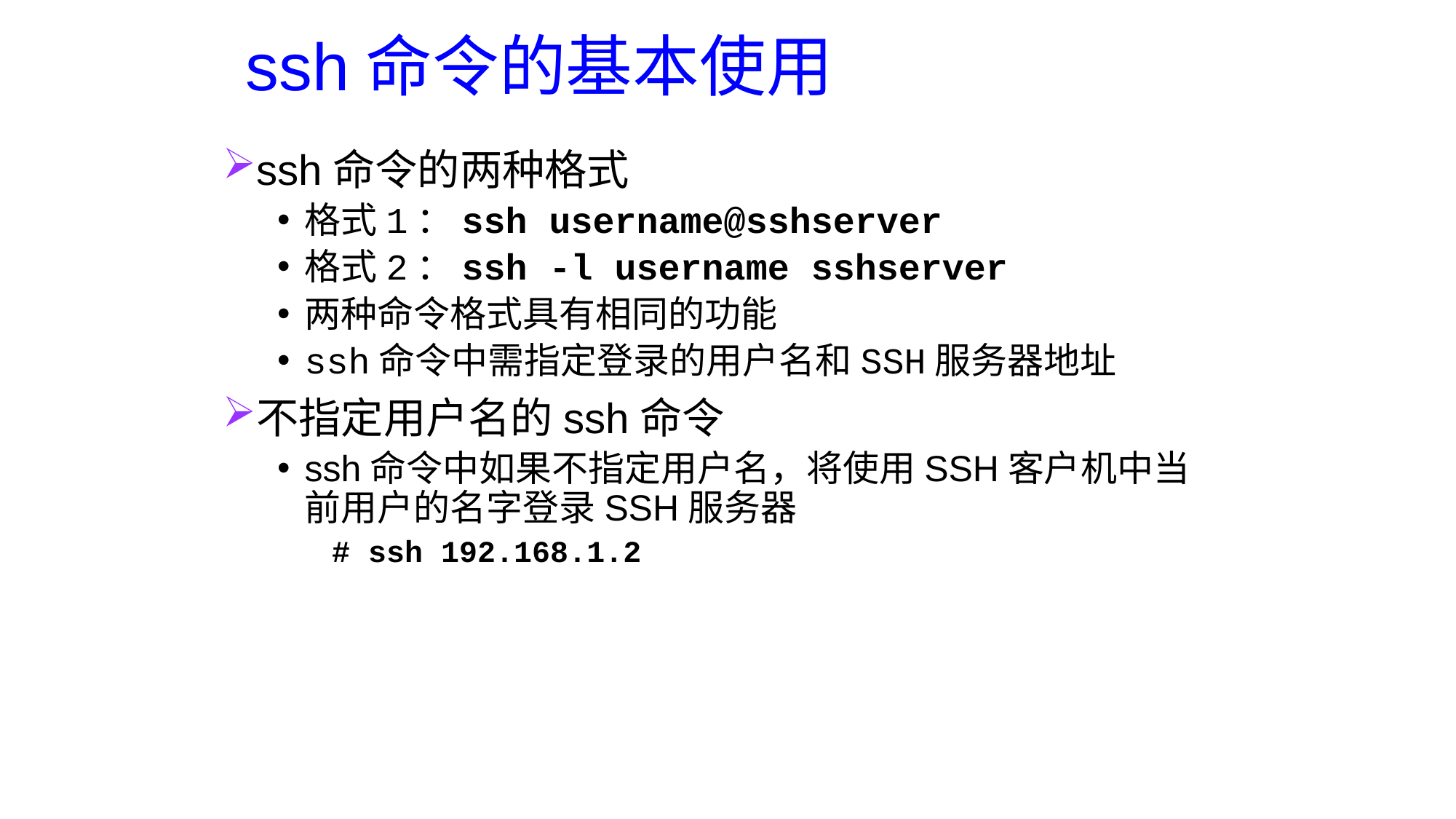

# ssh命令的基本使用
ssh命令的两种格式
格式1：ssh username@sshserver
格式2：ssh -l username sshserver
两种命令格式具有相同的功能
ssh命令中需指定登录的用户名和SSH服务器地址
不指定用户名的ssh命令
ssh命令中如果不指定用户名，将使用SSH客户机中当前用户的名字登录SSH服务器
# ssh 192.168.1.2